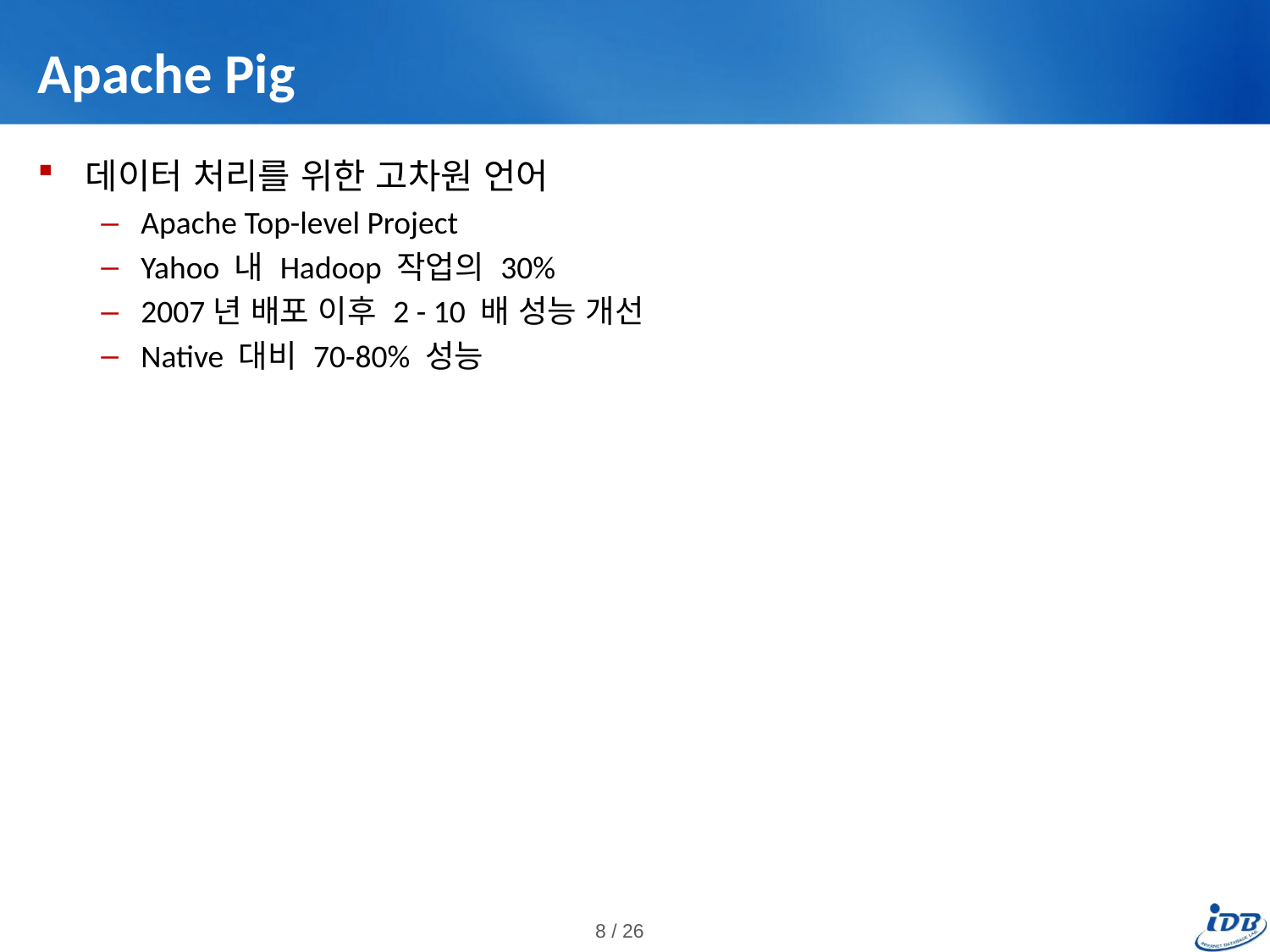

# Apache Pig
데이터 처리를 위한 고차원 언어
Apache Top-level Project
Yahoo 내 Hadoop 작업의 30%
2007년 배포 이후 2 - 10 배 성능 개선
Native 대비 70-80% 성능